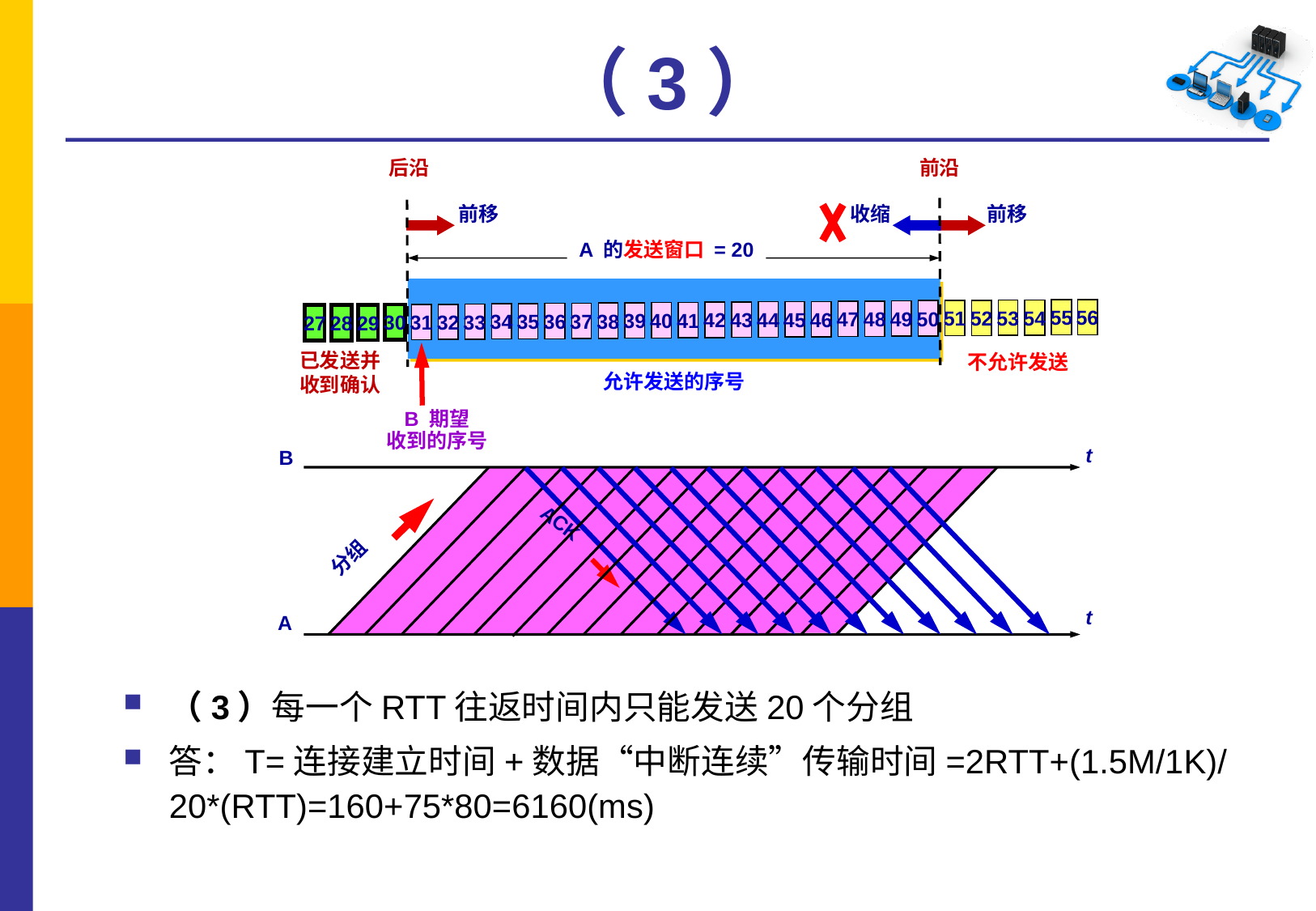

（3）
后沿
前沿
收缩
前移
前移

A 的发送窗口 = 20

55
56
54
53
52
51
50
49
48
47
45
46
44
43
42
41
40
39
38
37
36
35
34
33
31
32
30
29
28
27
已发送并
收到确认

不允许发送
允许发送的序号
B 期望
收到的序号
t
B

ACK
分组

t
A

（3）每一个RTT往返时间内只能发送20个分组
答：T=连接建立时间+数据“中断连续”传输时间=2RTT+(1.5M/1K)/20*(RTT)=160+75*80=6160(ms)